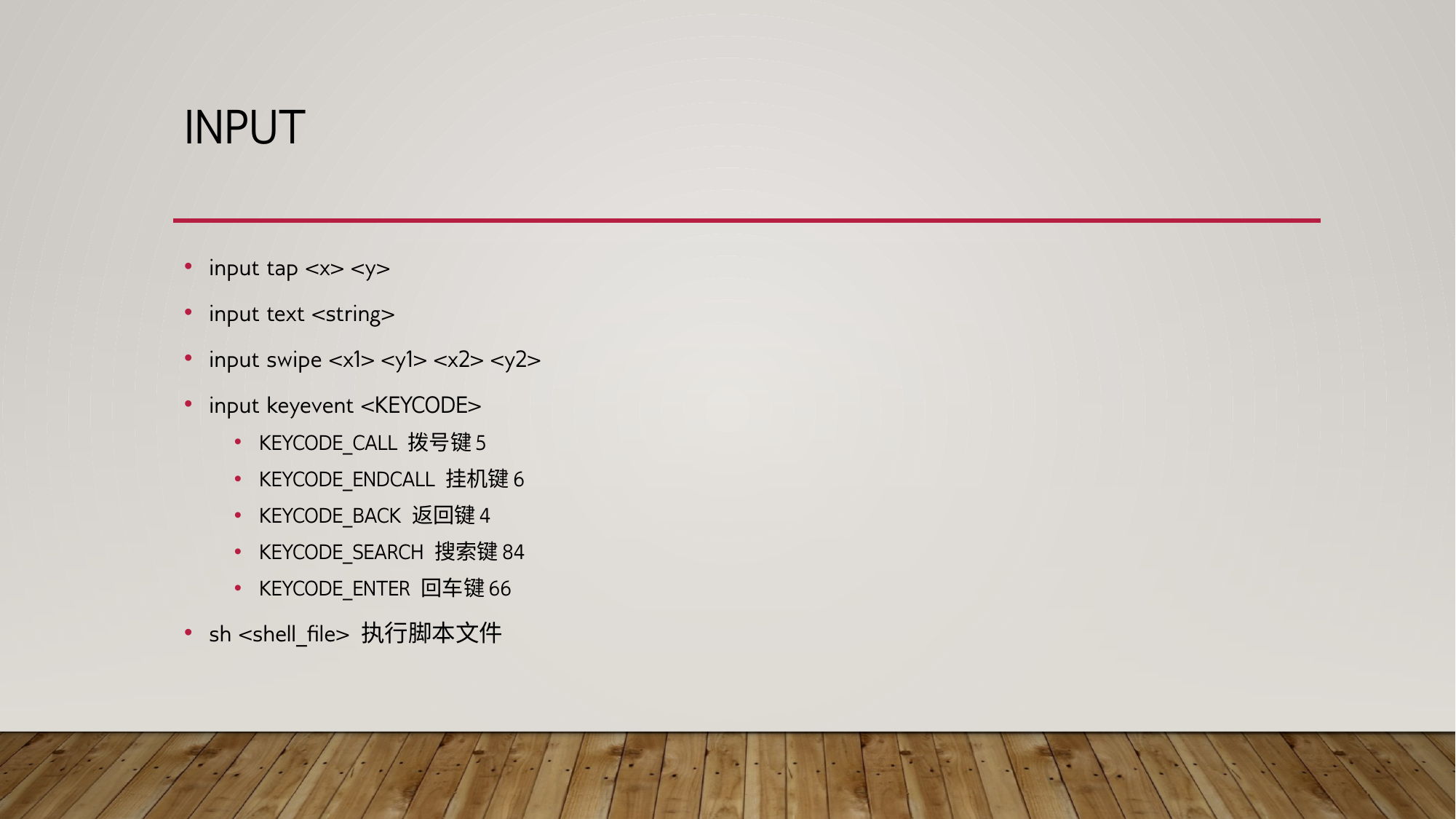

# input
input tap <x> <y>
input text <string>
input swipe <x1> <y1> <x2> <y2>
input keyevent <KEYCODE>
KEYCODE_CALL 拨号键5
KEYCODE_ENDCALL 挂机键6
KEYCODE_BACK 返回键4
KEYCODE_SEARCH 搜索键84
KEYCODE_ENTER 回车键66
sh <shell_file> 执行脚本文件